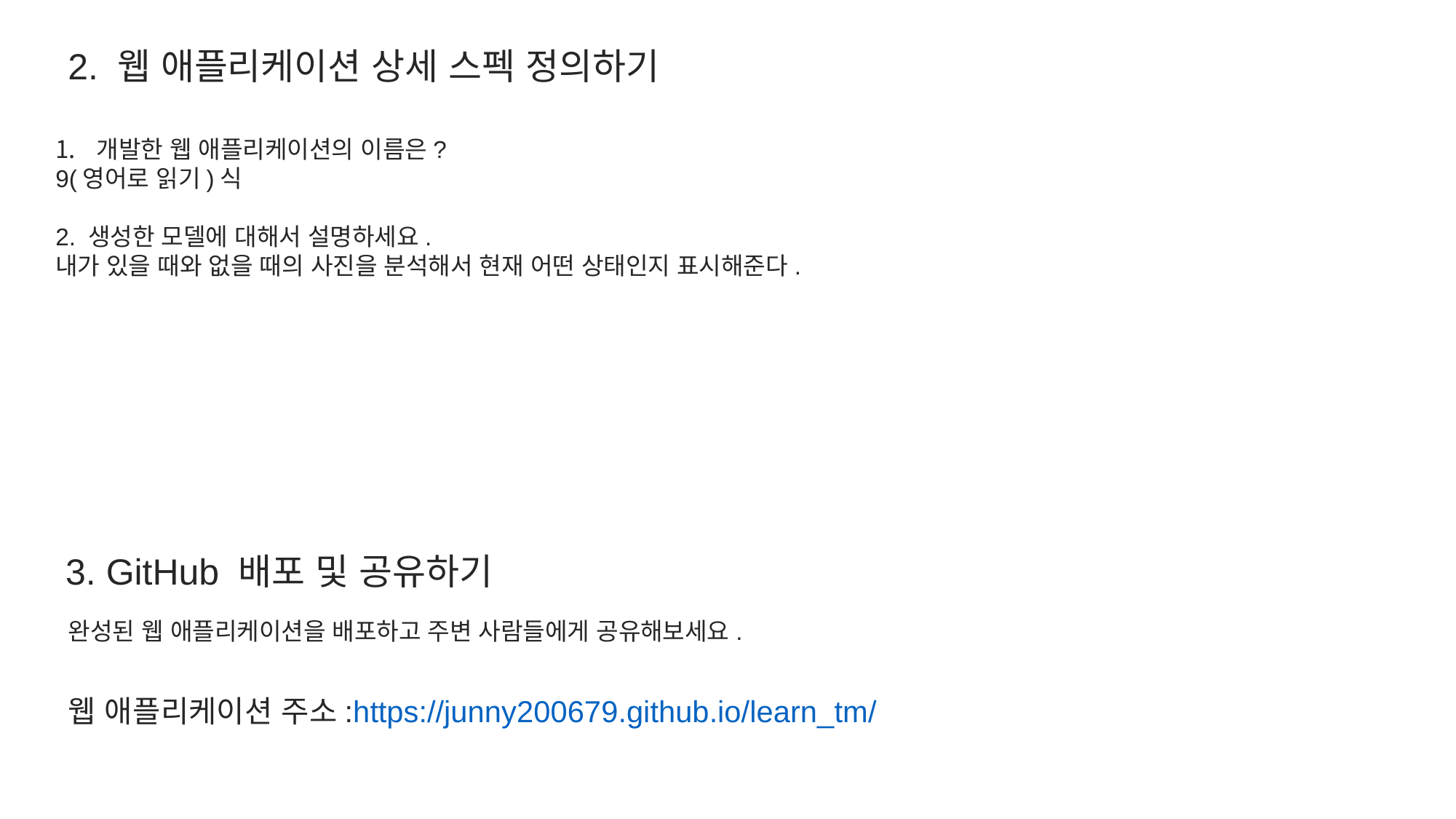

2. 웹 애플리케이션 상세 스펙 정의하기
개발한 웹 애플리케이션의 이름은?
9(영어로 읽기)식

2. 생성한 모델에 대해서 설명하세요.
내가 있을 때와 없을 때의 사진을 분석해서 현재 어떤 상태인지 표시해준다.
3. GitHub 배포 및 공유하기
완성된 웹 애플리케이션을 배포하고 주변 사람들에게 공유해보세요.
웹 애플리케이션 주소:https://junny200679.github.io/learn_tm/